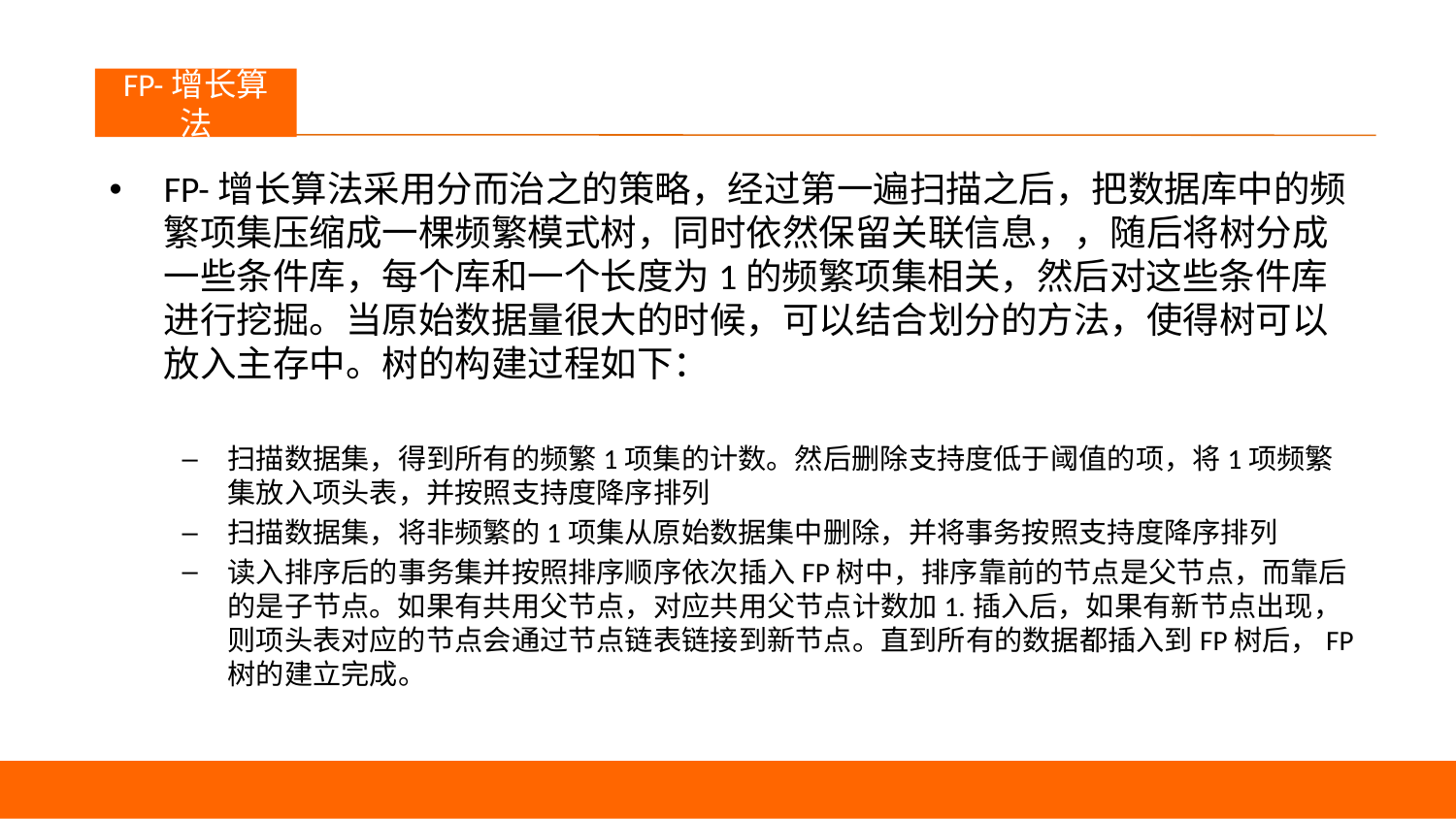

议程
FP-增长算法

FP-增长算法采用分而治之的策略，经过第一遍扫描之后，把数据库中的频繁项集压缩成一棵频繁模式树，同时依然保留关联信息，，随后将树分成一些条件库，每个库和一个长度为1的频繁项集相关，然后对这些条件库进行挖掘。当原始数据量很大的时候，可以结合划分的方法，使得树可以放入主存中。树的构建过程如下：

扫描数据集，得到所有的频繁1项集的计数。然后删除支持度低于阈值的项，将1项频繁集放入项头表，并按照支持度降序排列
扫描数据集，将非频繁的1项集从原始数据集中删除，并将事务按照支持度降序排列
读入排序后的事务集并按照排序顺序依次插入FP树中，排序靠前的节点是父节点，而靠后的是子节点。如果有共用父节点，对应共用父节点计数加1.插入后，如果有新节点出现，则项头表对应的节点会通过节点链表链接到新节点。直到所有的数据都插入到FP树后，FP树的建立完成。